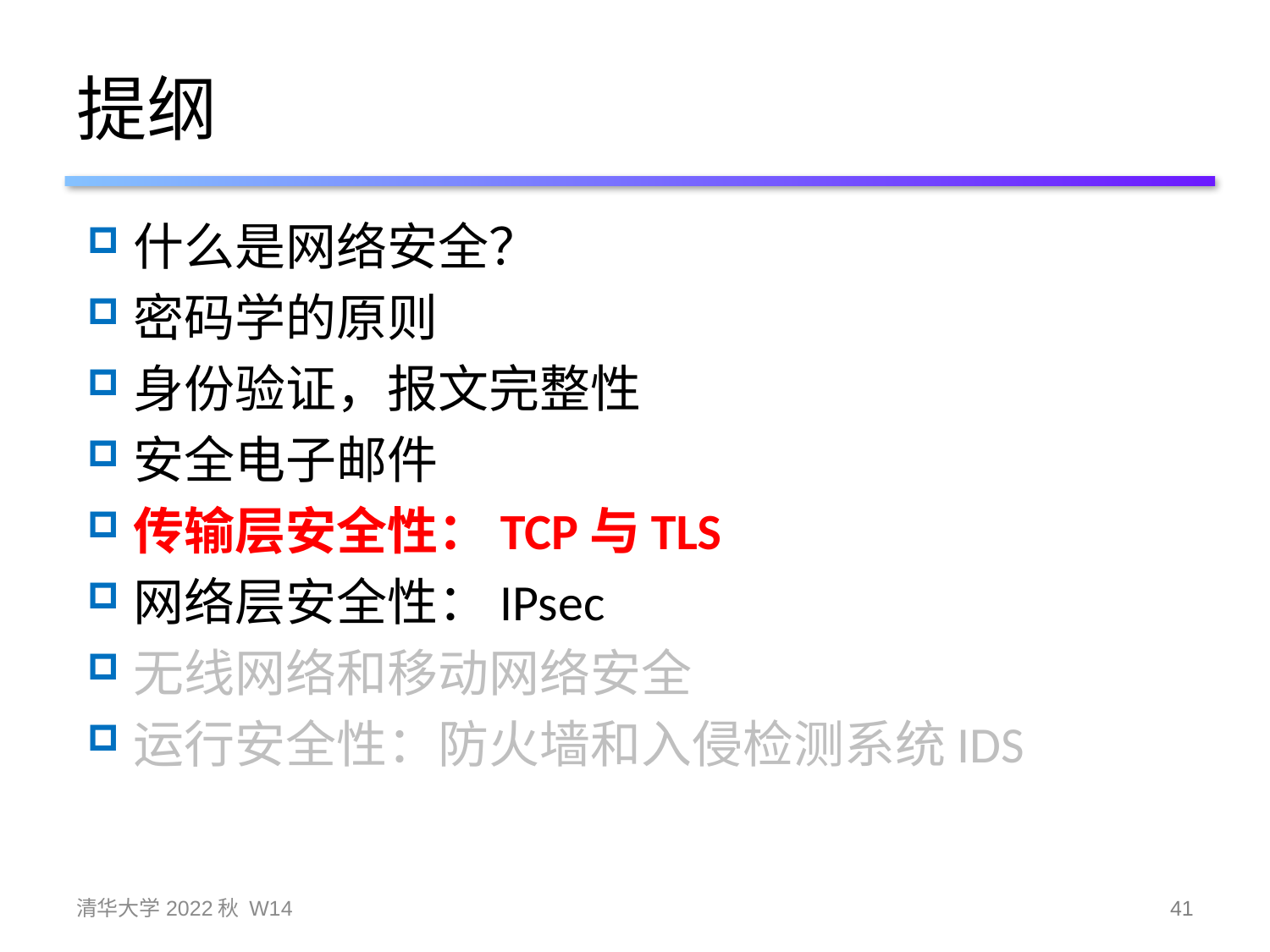

# 提纲
什么是网络安全？
密码学的原则
身份验证，报文完整性
安全电子邮件
传输层安全性：TCP与TLS
网络层安全性：IPsec
无线网络和移动网络安全
运行安全性：防火墙和入侵检测系统IDS
清华大学2022秋 W14
41